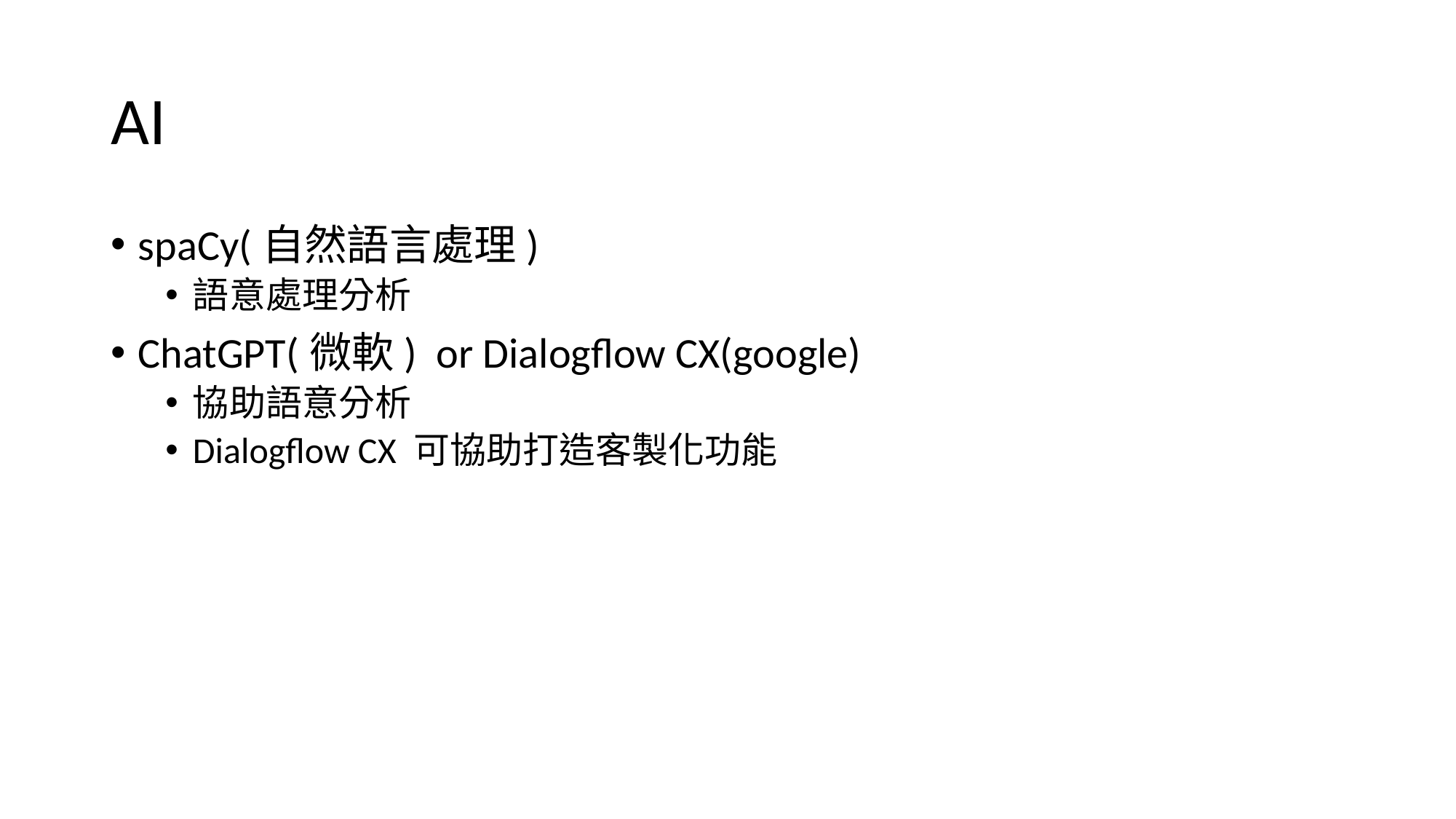

# AI
spaCy(自然語言處理)
語意處理分析
ChatGPT(微軟)  or Dialogflow CX(google)
協助語意分析
Dialogflow CX 可協助打造客製化功能